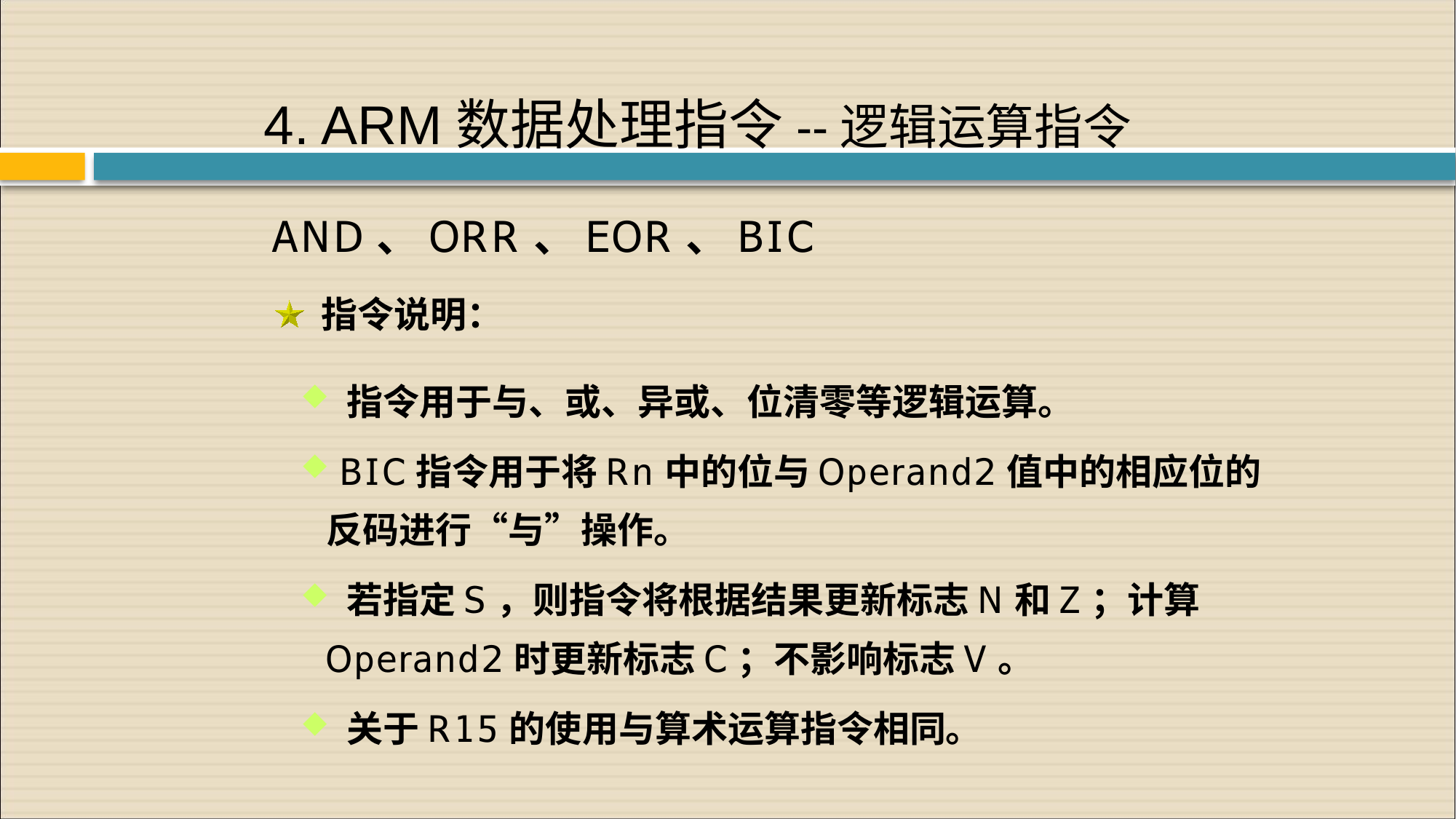

# 4. ARM数据处理指令--逻辑运算指令
AND、ORR、EOR、BIC
 指令说明：
 指令用于与、或、异或、位清零等逻辑运算。
 BIC指令用于将Rn中的位与Operand2值中的相应位的反码进行“与”操作。
 若指定S，则指令将根据结果更新标志N和Z；计算Operand2时更新标志C；不影响标志V。
 关于R15的使用与算术运算指令相同。